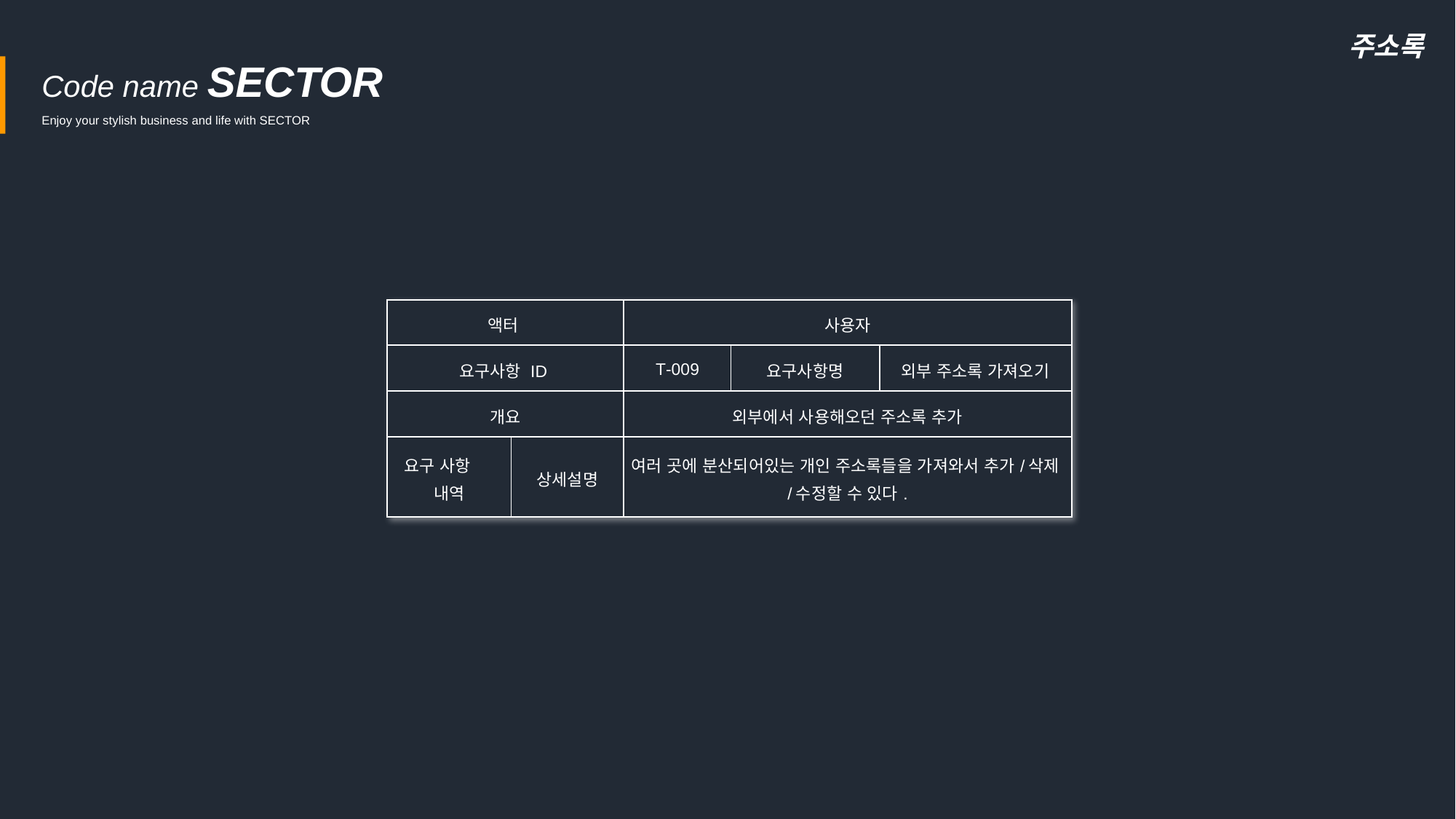

Code name SECTOR
Enjoy your stylish business and life with SECTOR
주소록

| 액터 |  | 사용자 |  |  |
| --- | --- | --- | --- | --- |
| 요구사항 ID |  | T-009 | 요구사항명 | 외부 주소록 가져오기 |
| 개요 |  | 외부에서 사용해오던 주소록 추가 |  |  |
| 요구 사항 내역 | 상세설명 | 여러 곳에 분산되어있는 개인 주소록들을 가져와서 추가/삭제/수정할 수 있다. |  |  |